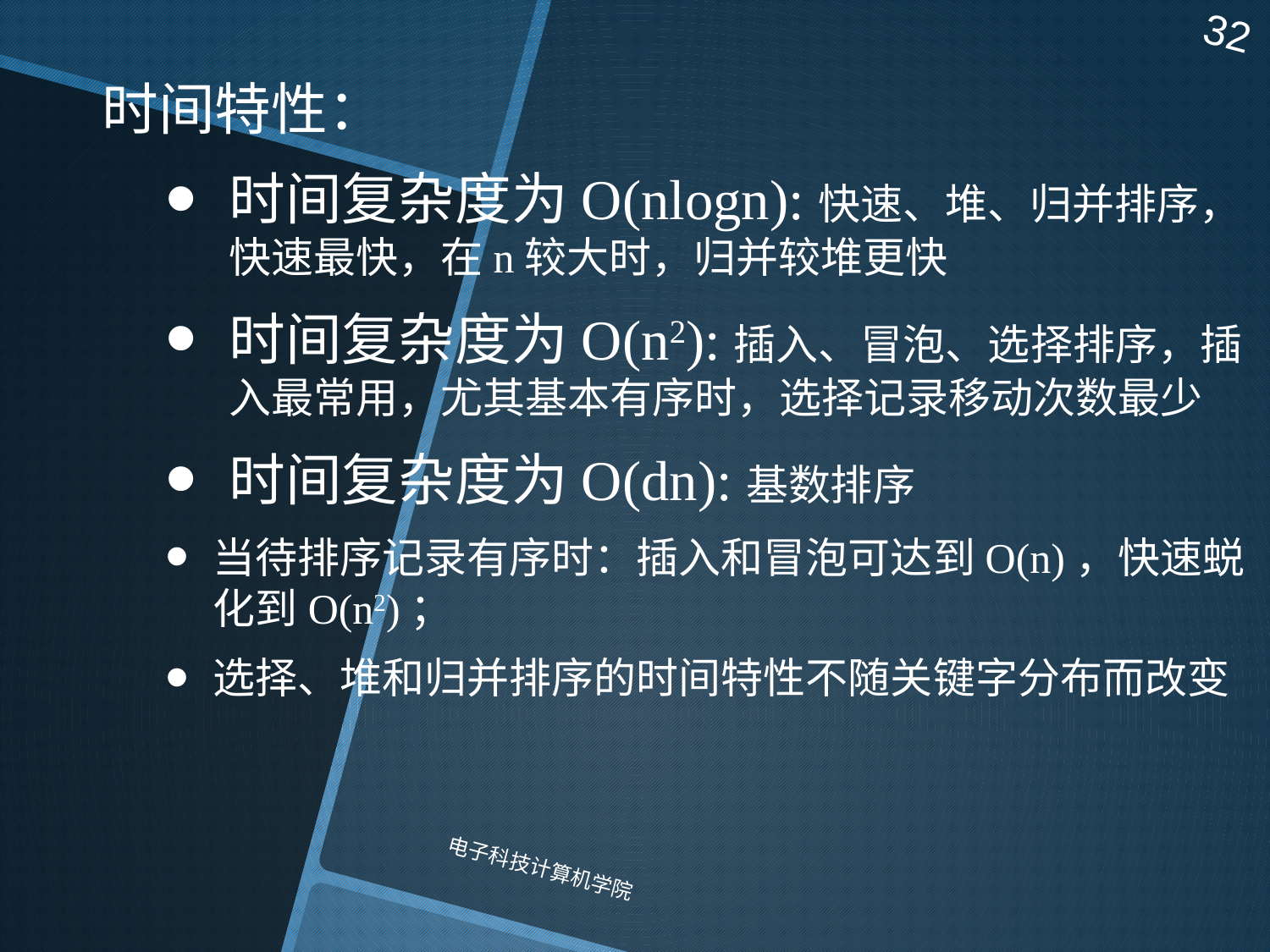

32
时间特性：
时间复杂度为O(nlogn):快速、堆、归并排序，快速最快，在n较大时，归并较堆更快
时间复杂度为O(n2):插入、冒泡、选择排序，插入最常用，尤其基本有序时，选择记录移动次数最少
时间复杂度为O(dn):基数排序
当待排序记录有序时：插入和冒泡可达到O(n)，快速蜕化到O(n2)；
选择、堆和归并排序的时间特性不随关键字分布而改变

电子科技计算机学院